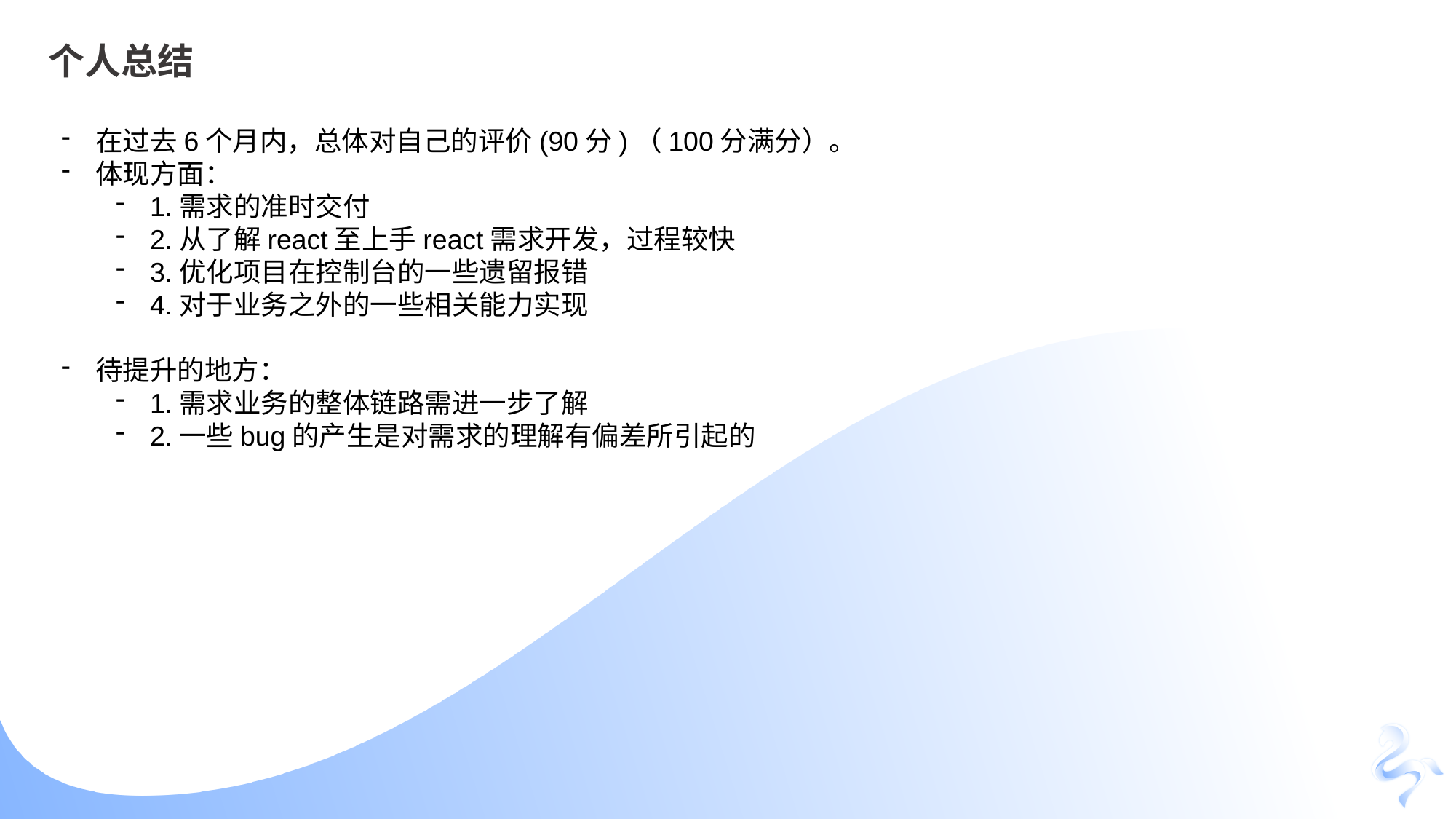

个人总结
在过去6个月内，总体对自己的评价(90分)（100分满分）。
体现方面：
1.需求的准时交付
2.从了解react至上手react需求开发，过程较快
3.优化项目在控制台的一些遗留报错
4.对于业务之外的一些相关能力实现

待提升的地方：
1.需求业务的整体链路需进一步了解
2.一些bug的产生是对需求的理解有偏差所引起的